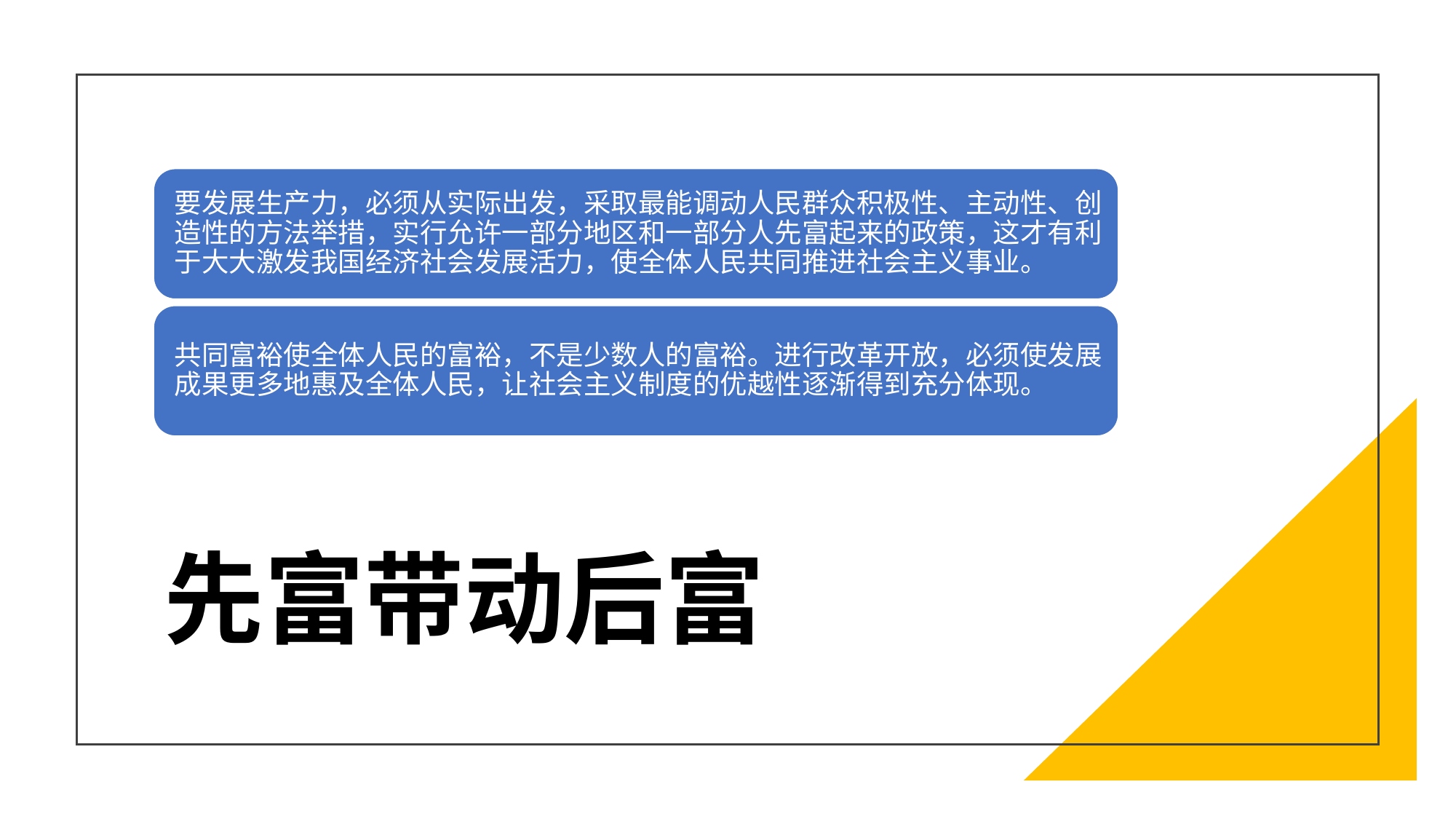

要发展生产力，必须从实际出发，采取最能调动人民群众积极性、主动性、创造性的方法举措，实行允许一部分地区和一部分人先富起来的政策，这才有利于大大激发我国经济社会发展活力，使全体人民共同推进社会主义事业。
共同富裕使全体人民的富裕，不是少数人的富裕。进行改革开放，必须使发展成果更多地惠及全体人民，让社会主义制度的优越性逐渐得到充分体现。

# 先富带动后富